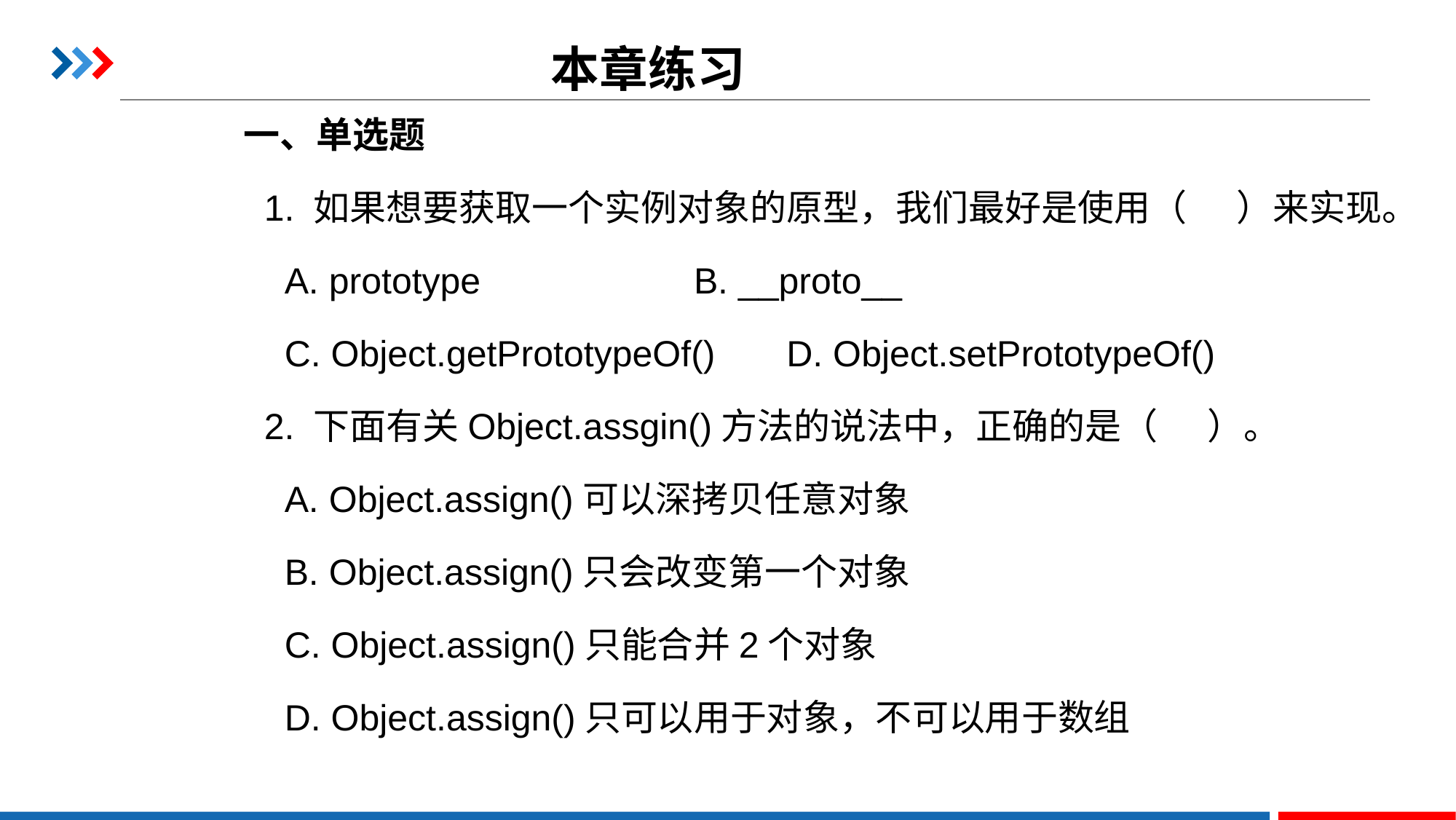

本章练习
一、单选题
  1. 如果想要获取一个实例对象的原型，我们最好是使用（      ）来实现。
    A. prototype                     B. __proto__
    C. Object.getPrototypeOf()       D. Object.setPrototypeOf()
  2. 下面有关Object.assgin()方法的说法中，正确的是（      ）。
    A. Object.assign()可以深拷贝任意对象
    B. Object.assign()只会改变第一个对象
    C. Object.assign()只能合并2个对象
    D. Object.assign()只可以用于对象，不可以用于数组